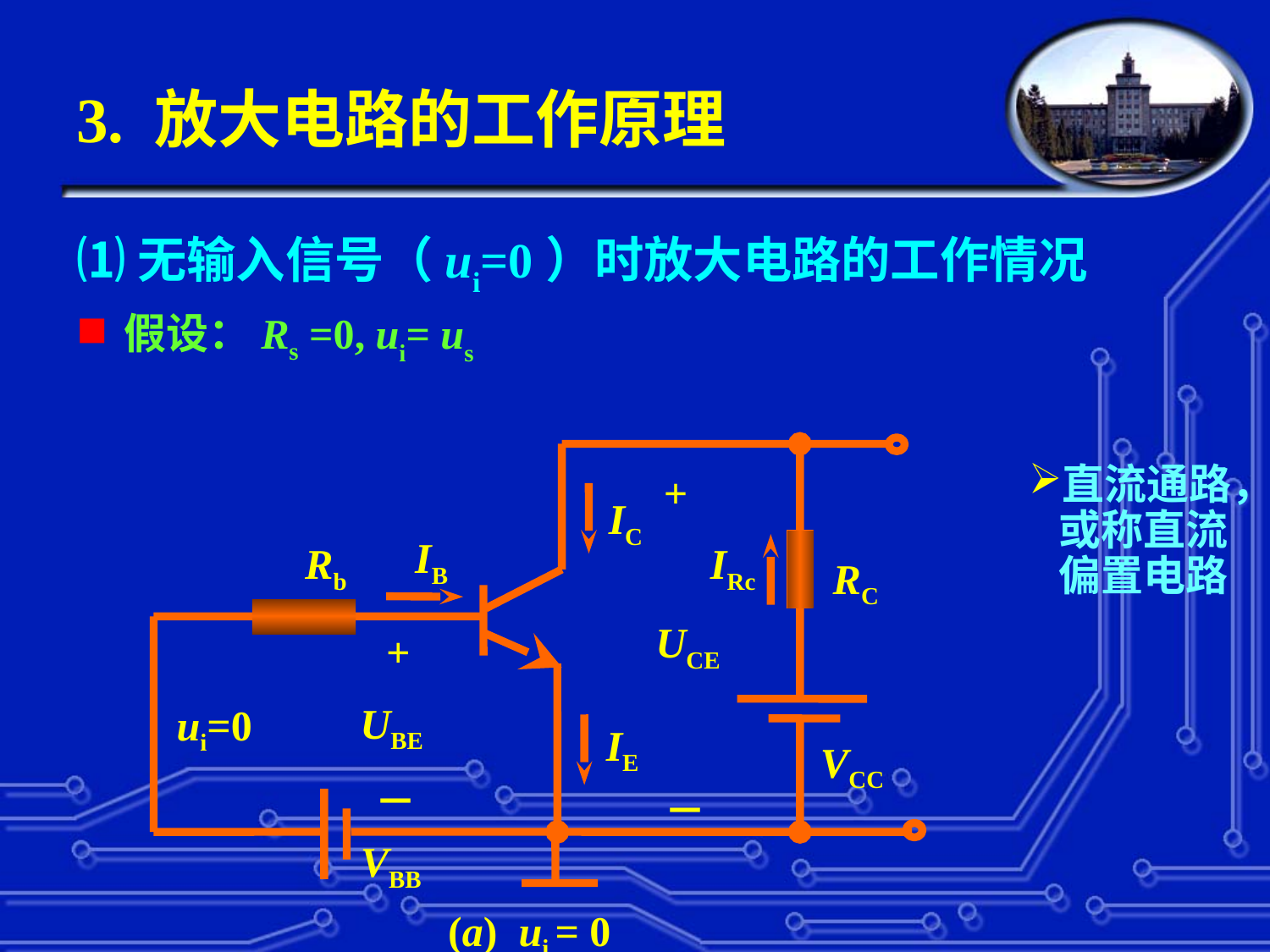

# 3. 放大电路的工作原理
⑴无输入信号（ui=0）时放大电路的工作情况
假设：Rs =0, ui= us

+

IC
IB

Rb
IRc

RC

UCE

+

UBE
ui=0

IE

VCC
－
－

VBB

(a)  ui = 0
直流通路，或称直流偏置电路